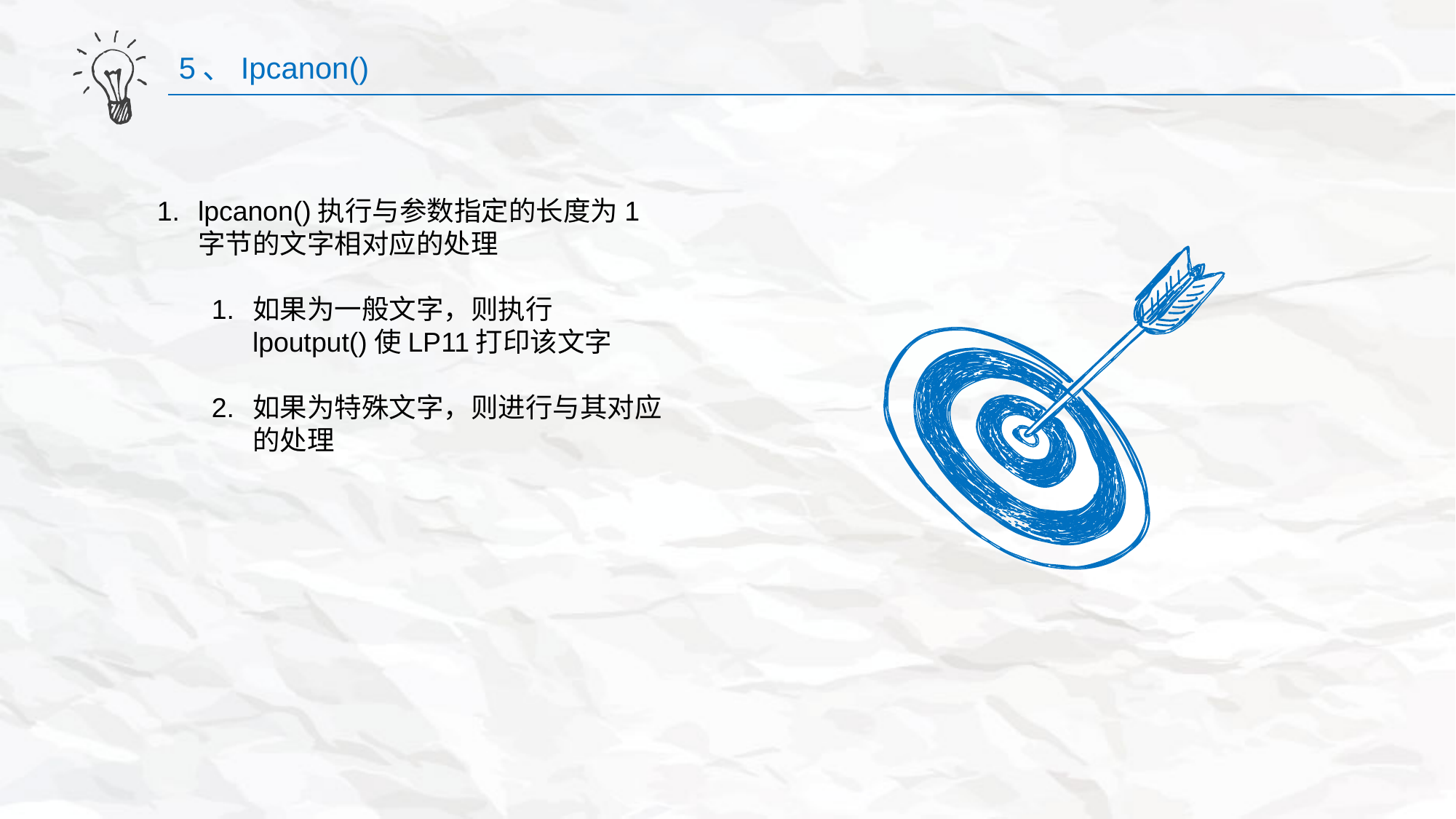

5、Ipcanon()
lpcanon()执行与参数指定的长度为1字节的文字相对应的处理

如果为一般文字，则执行lpoutput()使LP11打印该文字

如果为特殊文字，则进行与其对应的处理